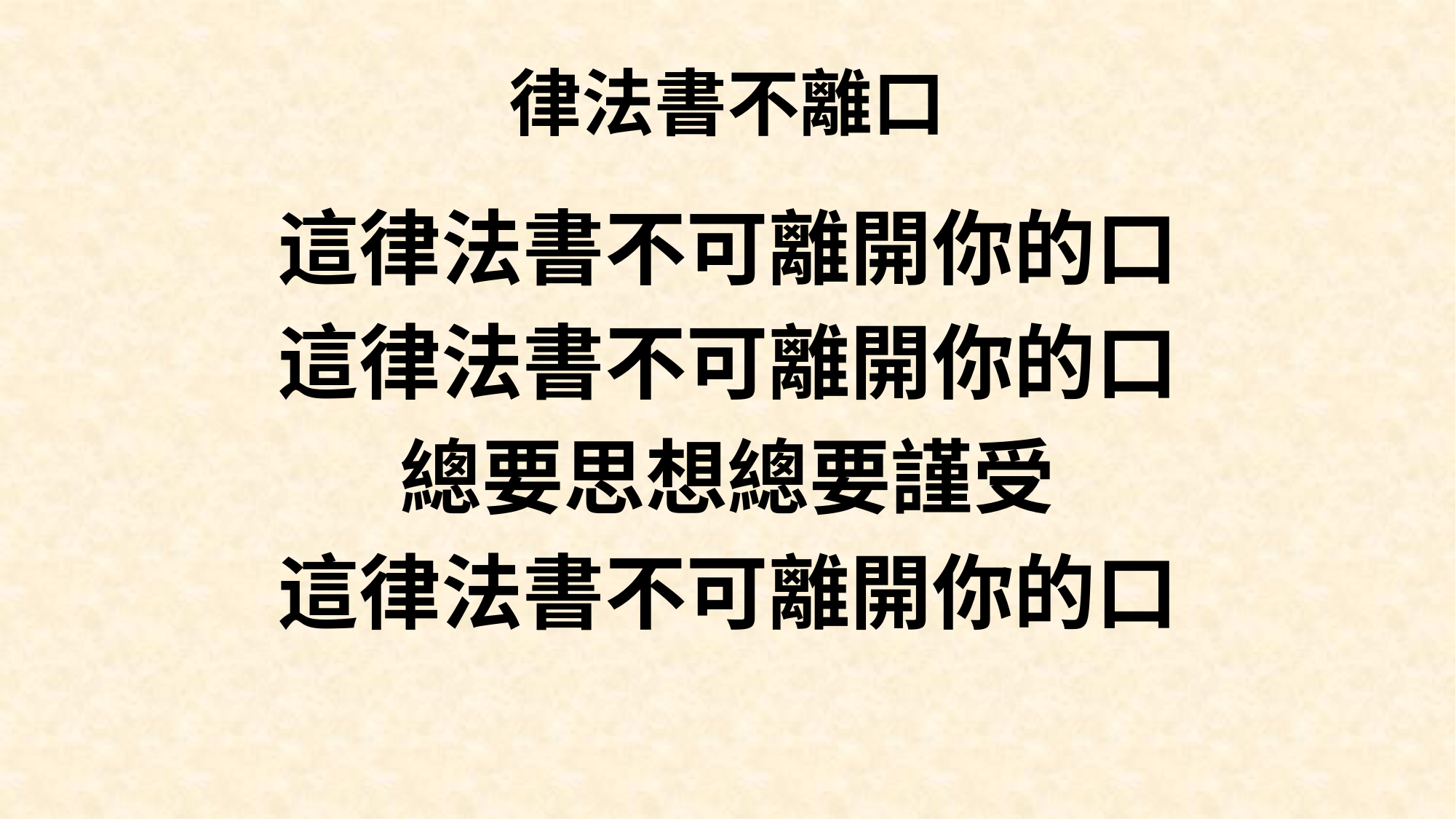

# 律法書不離口
這律法書不可離開你的口
這律法書不可離開你的口
總要思想總要謹受
這律法書不可離開你的口